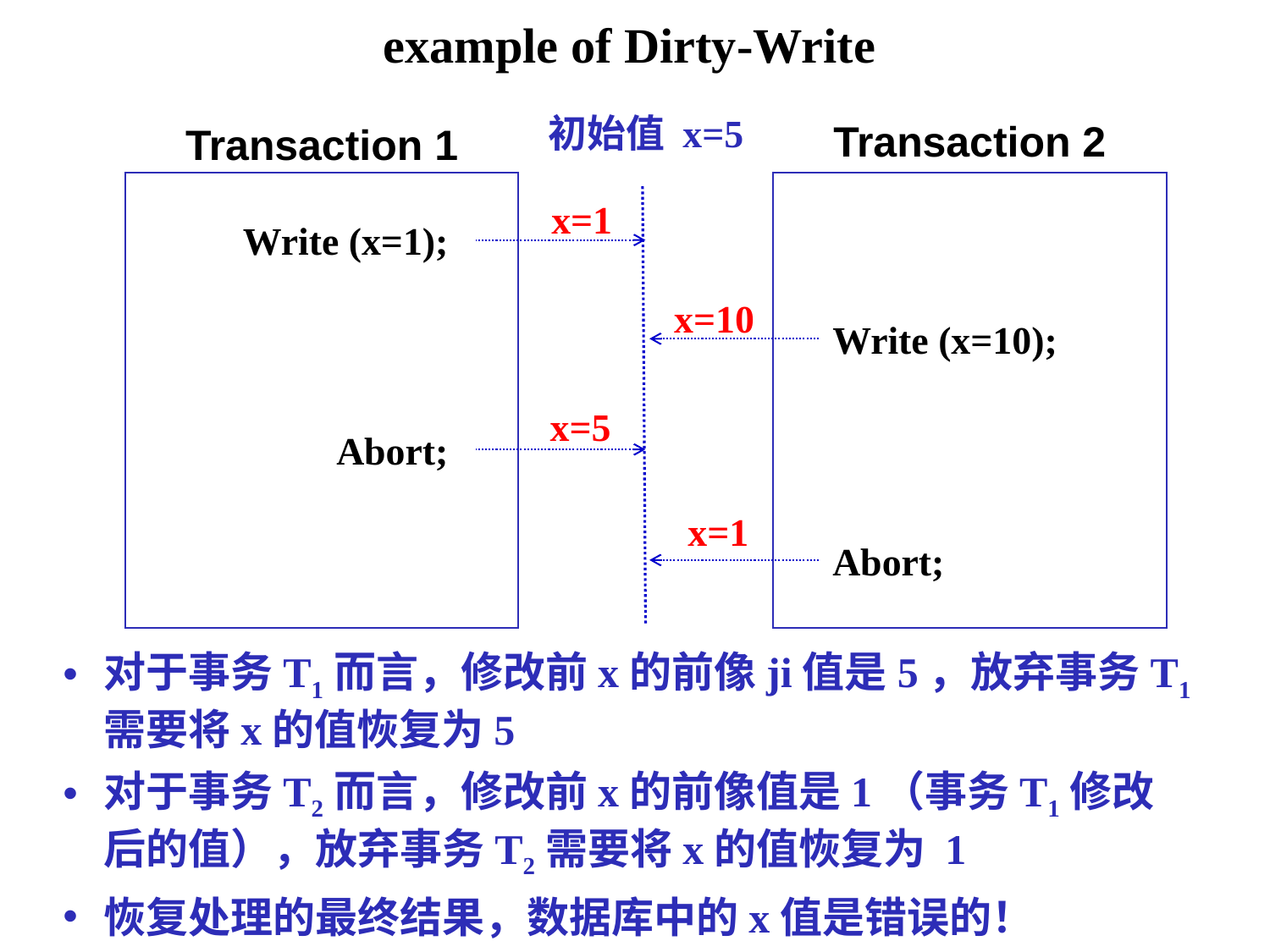

example of Dirty-Write
初始值 x=5
Transaction 2

Transaction 1

x=1
Write (x=1);
x=10
Write (x=10);
x=5
Abort;
x=1
Abort;
对于事务T1而言，修改前x的前像ji值是5，放弃事务T1需要将x的值恢复为5
对于事务T2而言，修改前x的前像值是1（事务T1修改后的值），放弃事务T2需要将x的值恢复为 1
恢复处理的最终结果，数据库中的x值是错误的！